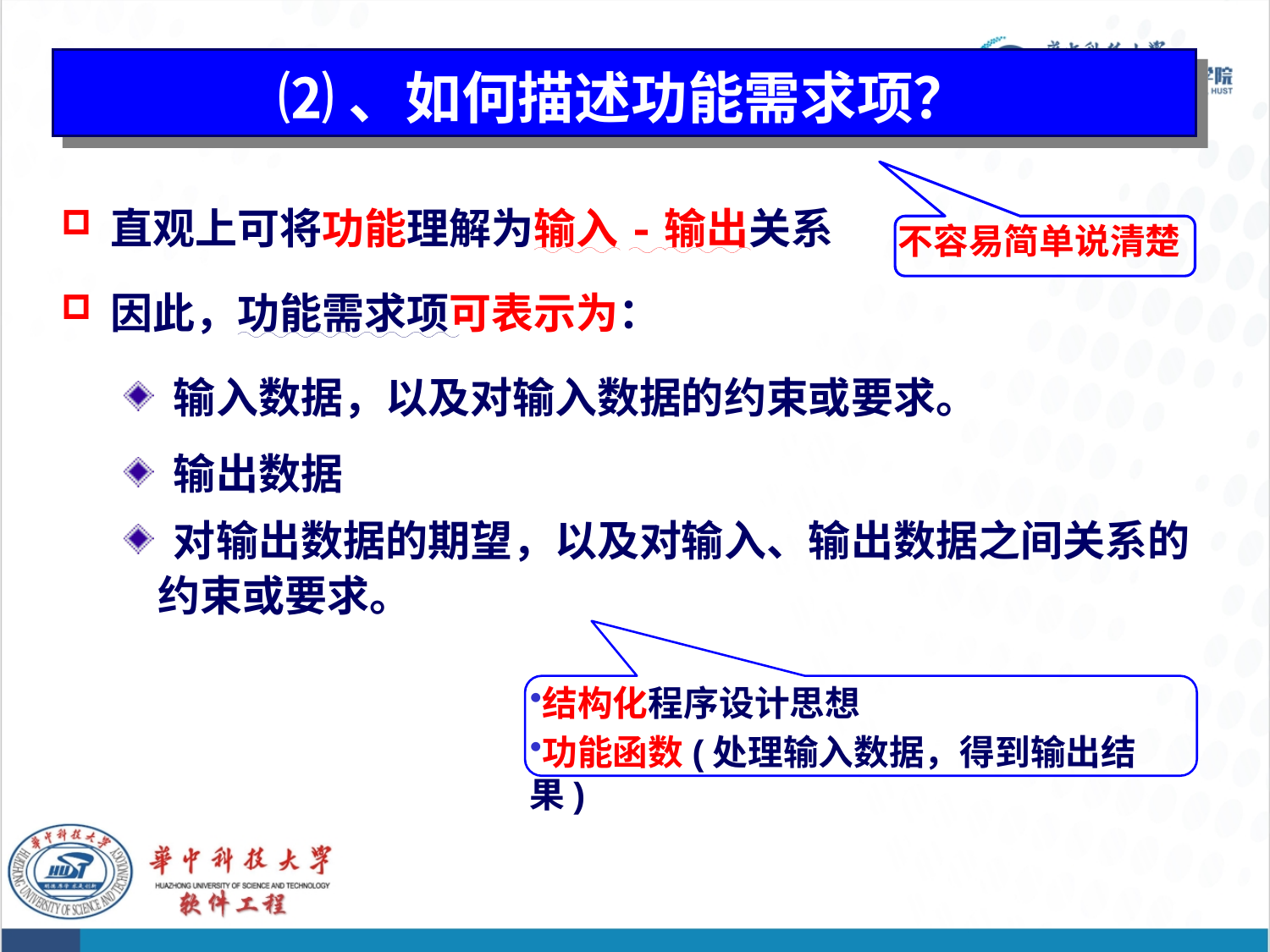

# ⑵、如何描述功能需求项？
直观上可将功能理解为输入-输出关系
因此，功能需求项可表示为：
输入数据，以及对输入数据的约束或要求。
输出数据
对输出数据的期望，以及对输入、输出数据之间关系的
  约束或要求。
不容易简单说清楚
结构化程序设计思想
功能函数(处理输入数据，得到输出结果)